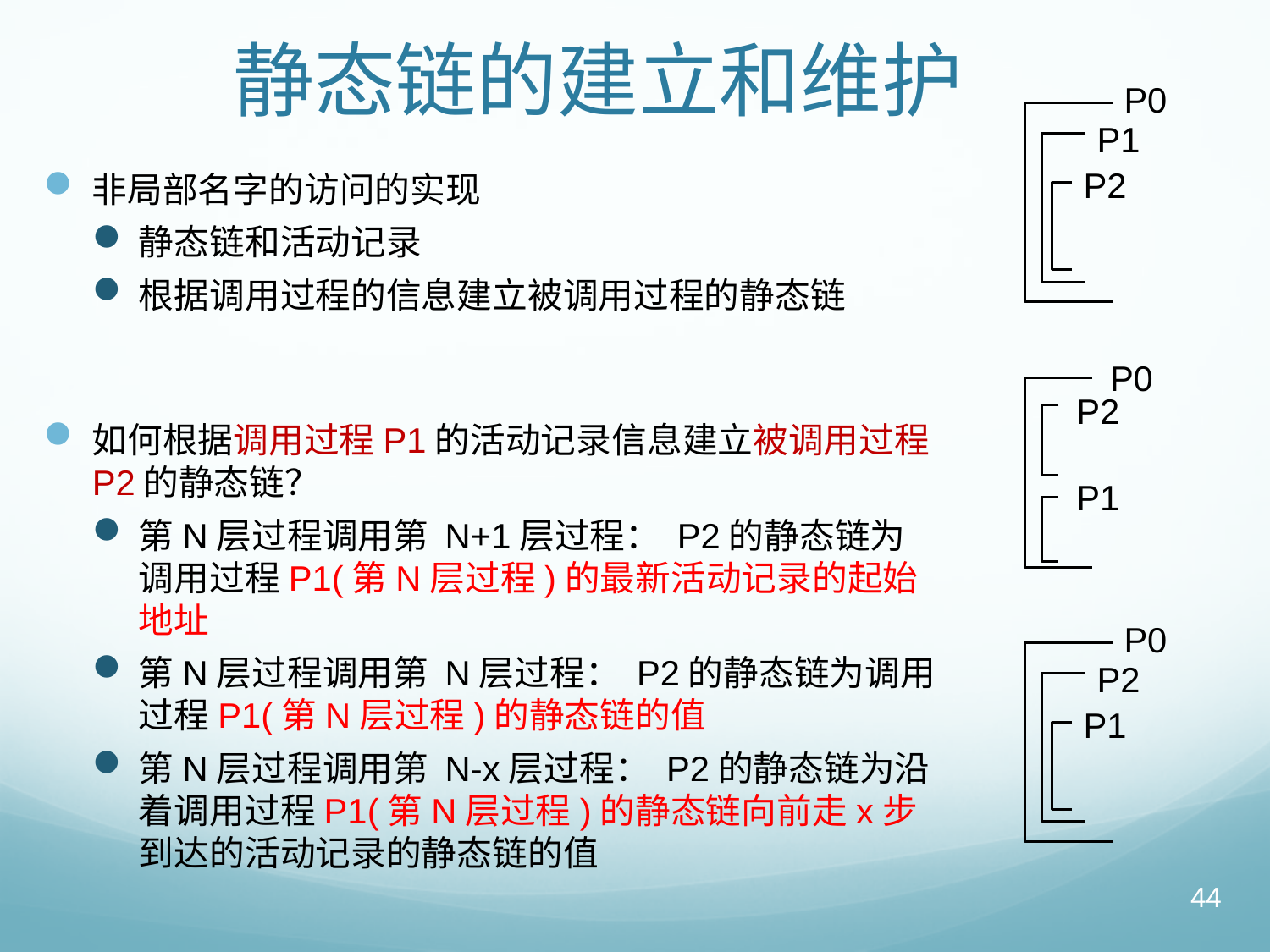

# 静态链的建立和维护
P0

P1

P2

非局部名字的访问的实现
静态链和活动记录
根据调用过程的信息建立被调用过程的静态链

如何根据调用过程P1的活动记录信息建立被调用过程P2的静态链？
第N层过程调用第 N+1层过程： P2的静态链为调用过程P1(第N层过程)的最新活动记录的起始地址
第N层过程调用第 N层过程： P2的静态链为调用过程P1(第N层过程)的静态链的值
第N层过程调用第 N-x层过程： P2的静态链为沿着调用过程P1(第N层过程)的静态链向前走x步到达的活动记录的静态链的值
P0

P2

P1

P0

P2

P1

44